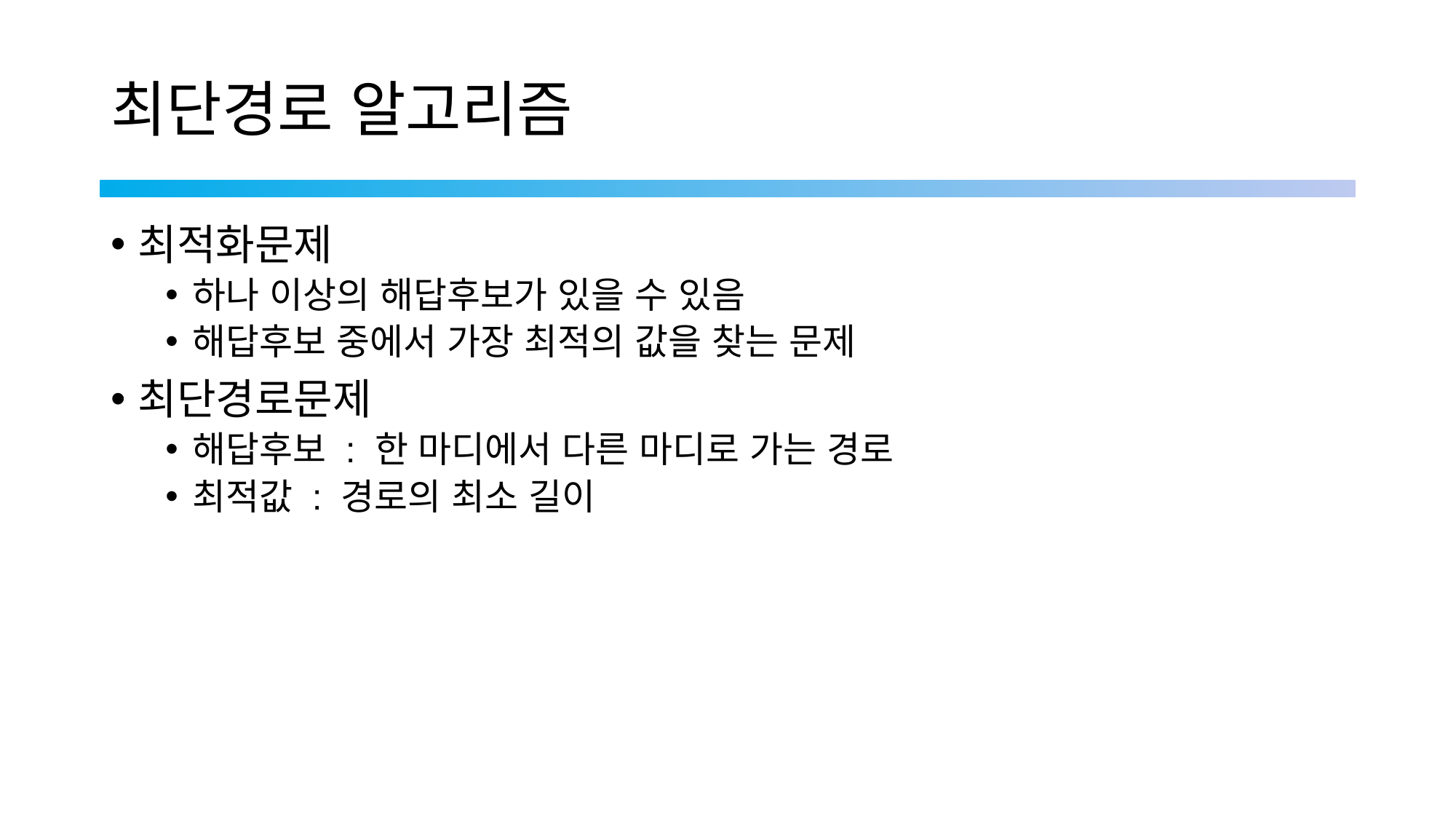

# 최단경로 알고리즘
최적화문제
하나 이상의 해답후보가 있을 수 있음
해답후보 중에서 가장 최적의 값을 찾는 문제
최단경로문제
해답후보 : 한 마디에서 다른 마디로 가는 경로
최적값 : 경로의 최소 길이